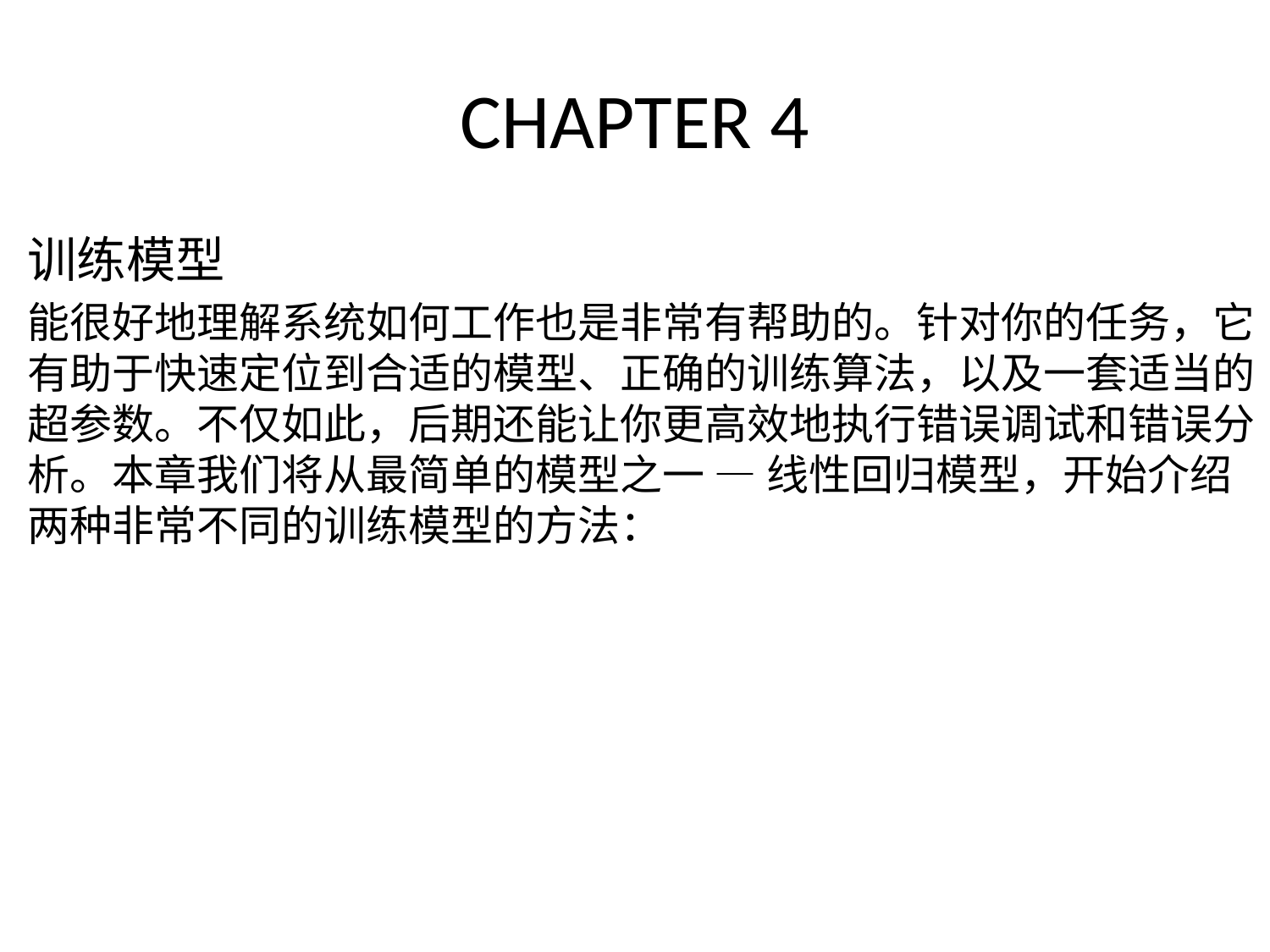

# CHAPTER 4
训练模型
能很好地理解系统如何工作也是非常有帮助的。针对你的任务，它有助于快速定位到合适的模型、正确的训练算法，以及一套适当的超参数。不仅如此，后期还能让你更高效地执行错误调试和错误分析。本章我们将从最简单的模型之一 — 线性回归模型，开始介绍两种非常不同的训练模型的方法：